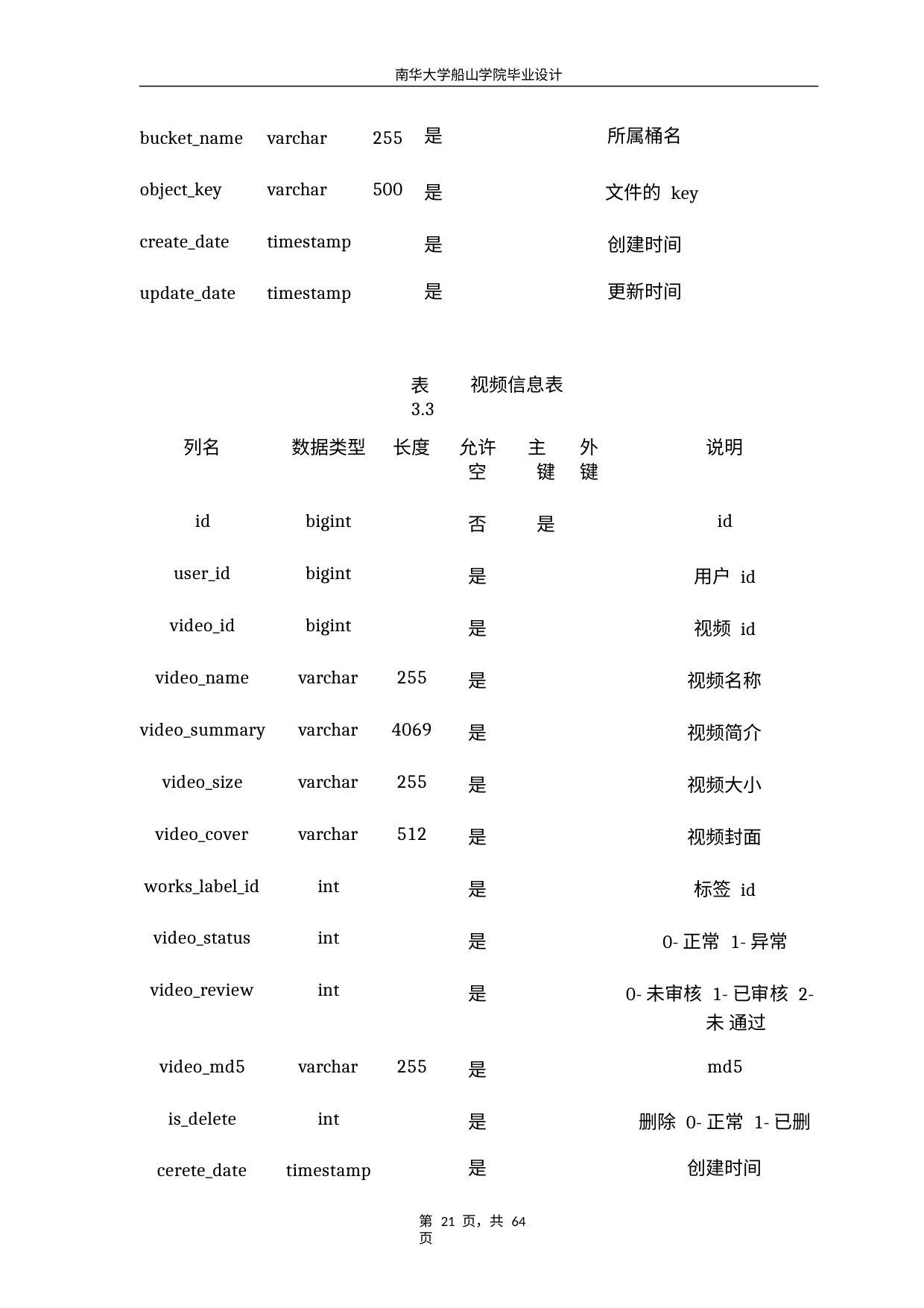

南华大学船山学院毕业设计

| bucket\_name | varchar | 255 | 是 | 所属桶名 |  |  |
| --- | --- | --- | --- | --- | --- | --- |
| object\_key | varchar | 500 | 是 | 文件的 key |  |  |
| create\_date | timestamp |  | 是 | 创建时间 |  |  |
| update\_date | timestamp |  | 是 | 更新时间 |  |  |
|  |  | 表 3.3 |  | 视频信息表 |  |  |
| 列名 | 数据类型 | 长度 |  | 允许 主 | 外 | 说明 |
|  |  |  |  | 空 键 | 键 |  |
| id | bigint |  |  | 否 是 |  | id |
| user\_id | bigint |  |  | 是 |  | 用户 id |
| video\_id | bigint |  |  | 是 |  | 视频 id |
| video\_name | varchar | 255 |  | 是 |  | 视频名称 |
| video\_summary | varchar | 4069 |  | 是 |  | 视频简介 |
| video\_size | varchar | 255 |  | 是 |  | 视频大小 |
| video\_cover | varchar | 512 |  | 是 |  | 视频封面 |
| works\_label\_id | int |  |  | 是 |  | 标签 id |
| video\_status | int |  |  | 是 |  | 0-正常 1-异常 |
| video\_review | int |  |  | 是 |  | 0-未审核 1-已审核 2-未 通过 |
| video\_md5 | varchar | 255 |  | 是 |  | md5 |
| is\_delete | int |  |  | 是 |  | 删除 0-正常 1-已删 |
| cerete\_date | timestamp |  |  | 是 |  | 创建时间 |
第 21 页，共 64 页